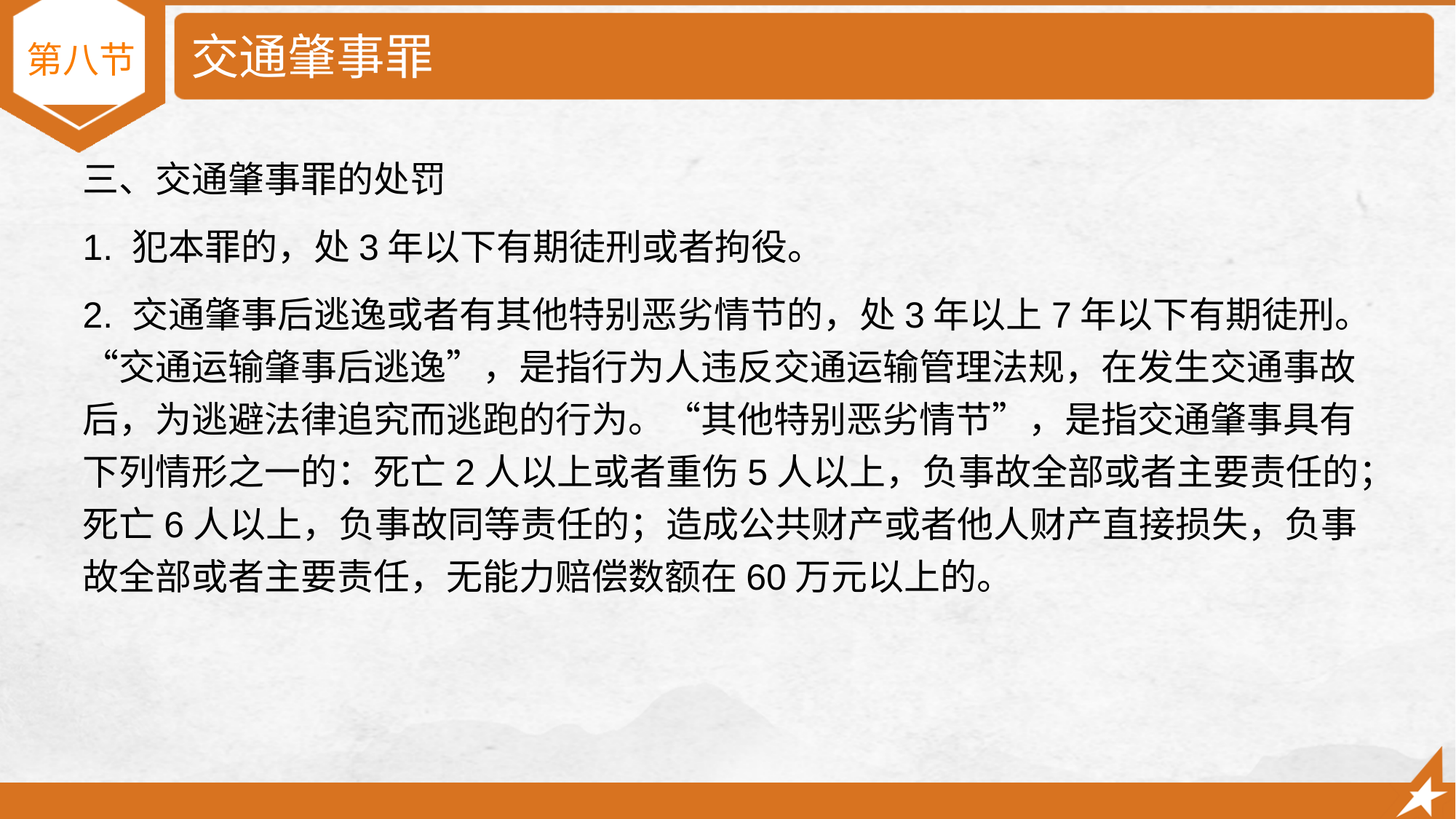

# 交通肇事罪
第八节
三、交通肇事罪的处罚
1. 犯本罪的，处3年以下有期徒刑或者拘役。
2. 交通肇事后逃逸或者有其他特别恶劣情节的，处3年以上7年以下有期徒刑。“交通运输肇事后逃逸”，是指行为人违反交通运输管理法规，在发生交通事故后，为逃避法律追究而逃跑的行为。“其他特别恶劣情节”，是指交通肇事具有下列情形之一的：死亡2人以上或者重伤5人以上，负事故全部或者主要责任的；死亡6人以上，负事故同等责任的；造成公共财产或者他人财产直接损失，负事故全部或者主要责任，无能力赔偿数额在60万元以上的。